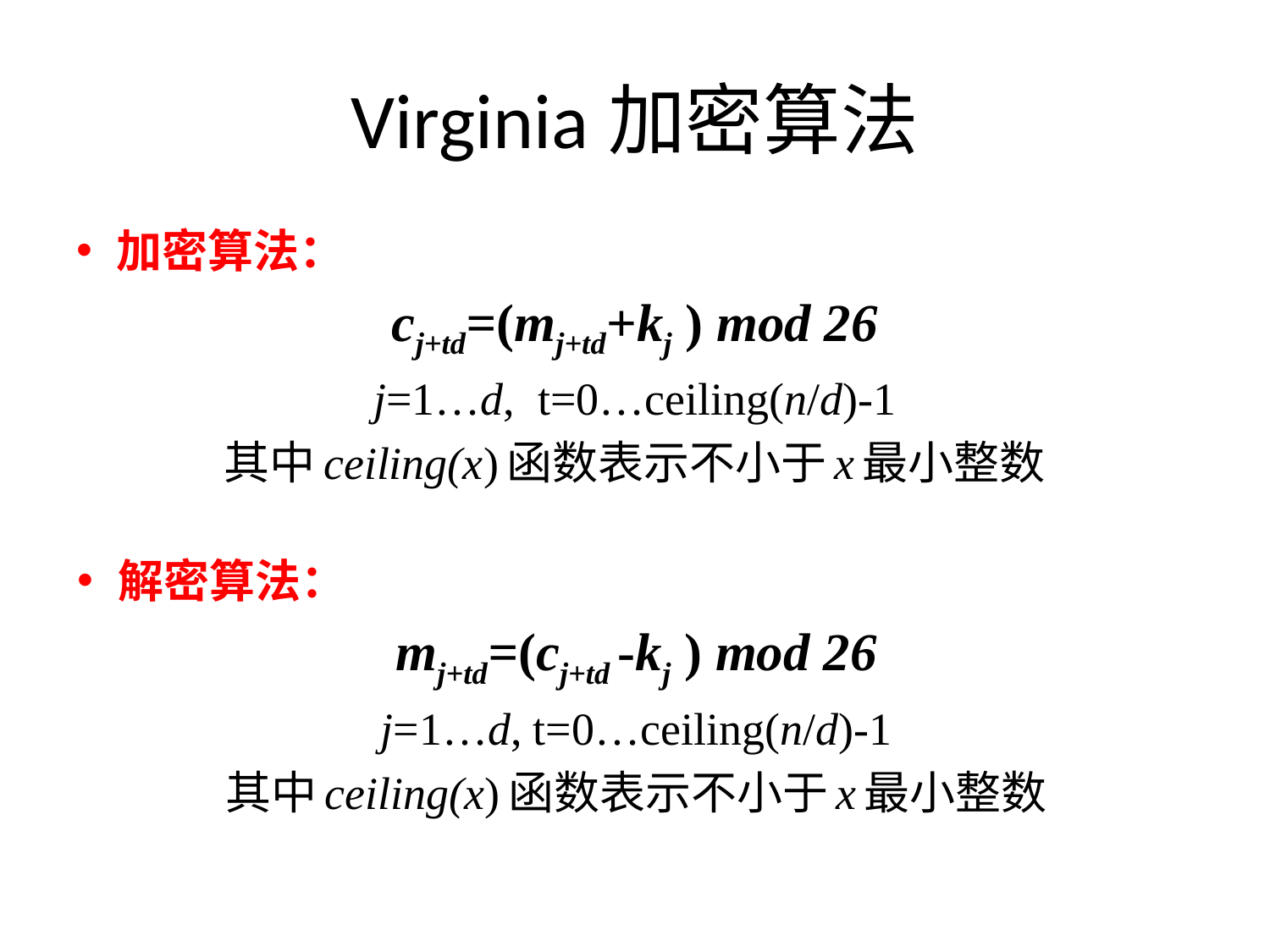

# Virginia加密算法
加密算法：
cj+td=(mj+td+kj ) mod 26
j=1…d,  t=0…ceiling(n/d)-1
其中ceiling(x)函数表示不小于x最小整数

解密算法：
mj+td=(cj+td -kj ) mod 26
j=1…d, t=0…ceiling(n/d)-1
其中ceiling(x)函数表示不小于x最小整数